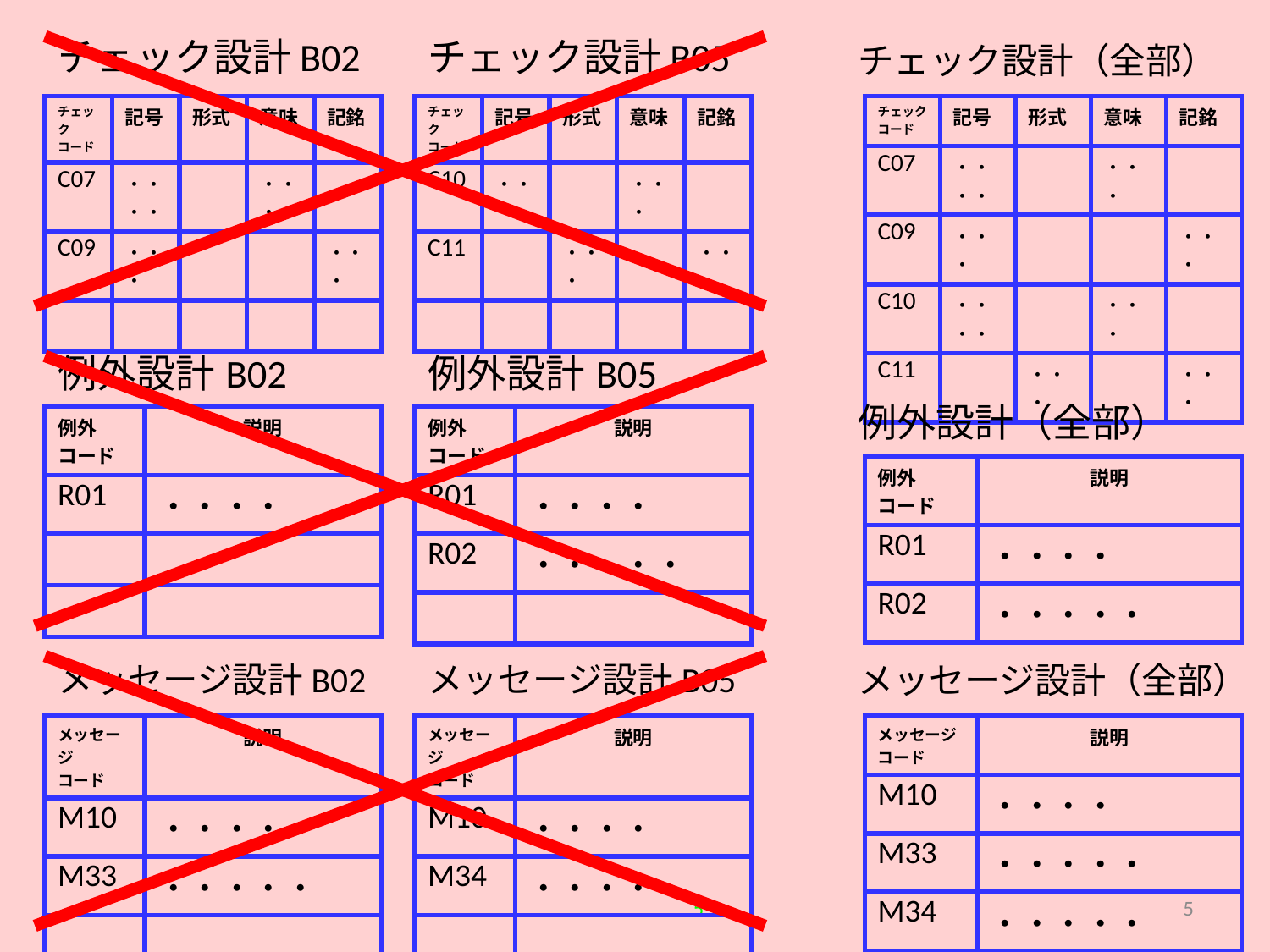

チェック設計B02
チェック設計B05
チェック設計（全部）
| チェック コード | 記号 | 形式 | 意味 | 記銘 |
| --- | --- | --- | --- | --- |
| C07 | ・・・・ |  | ・・・ |  |
| C09 | ・・・ |  |  | ・・・ |
|  |  |  |  |  |
| チェック コード | 記号 | 形式 | 意味 | 記銘 |
| --- | --- | --- | --- | --- |
| C10 | ・・・・ |  | ・・・ |  |
| C11 |  | ・・・ |  | ・・・ |
|  |  |  |  |  |
| チェック コード | 記号 | 形式 | 意味 | 記銘 |
| --- | --- | --- | --- | --- |
| C07 | ・・・・ |  | ・・・ |  |
| C09 | ・・・ |  |  | ・・・ |
| C10 | ・・・・ |  | ・・・ |  |
| C11 |  | ・・・ |  | ・・・ |
例外設計B02
例外設計B05
例外設計（全部）
| 例外 コード | 説明 |
| --- | --- |
| R01 | ・・・・ |
|  |  |
|  |  |
| 例外 コード | 説明 |
| --- | --- |
| R01 | ・・・・ |
| R02 | ・・・・・ |
|  |  |
| 例外 コード | 説明 |
| --- | --- |
| R01 | ・・・・ |
| R02 | ・・・・・ |
メッセージ設計B02
メッセージ設計B05
メッセージ設計（全部）
| メッセージ コード | 説明 |
| --- | --- |
| M10 | ・・・・ |
| M33 | ・・・・・ |
|  |  |
| メッセージ コード | 説明 |
| --- | --- |
| M10 | ・・・・ |
| M34 | ・・・・・ |
|  |  |
| メッセージ コード | 説明 |
| --- | --- |
| M10 | ・・・・ |
| M33 | ・・・・・ |
| M34 | ・・・・・ |
5
5